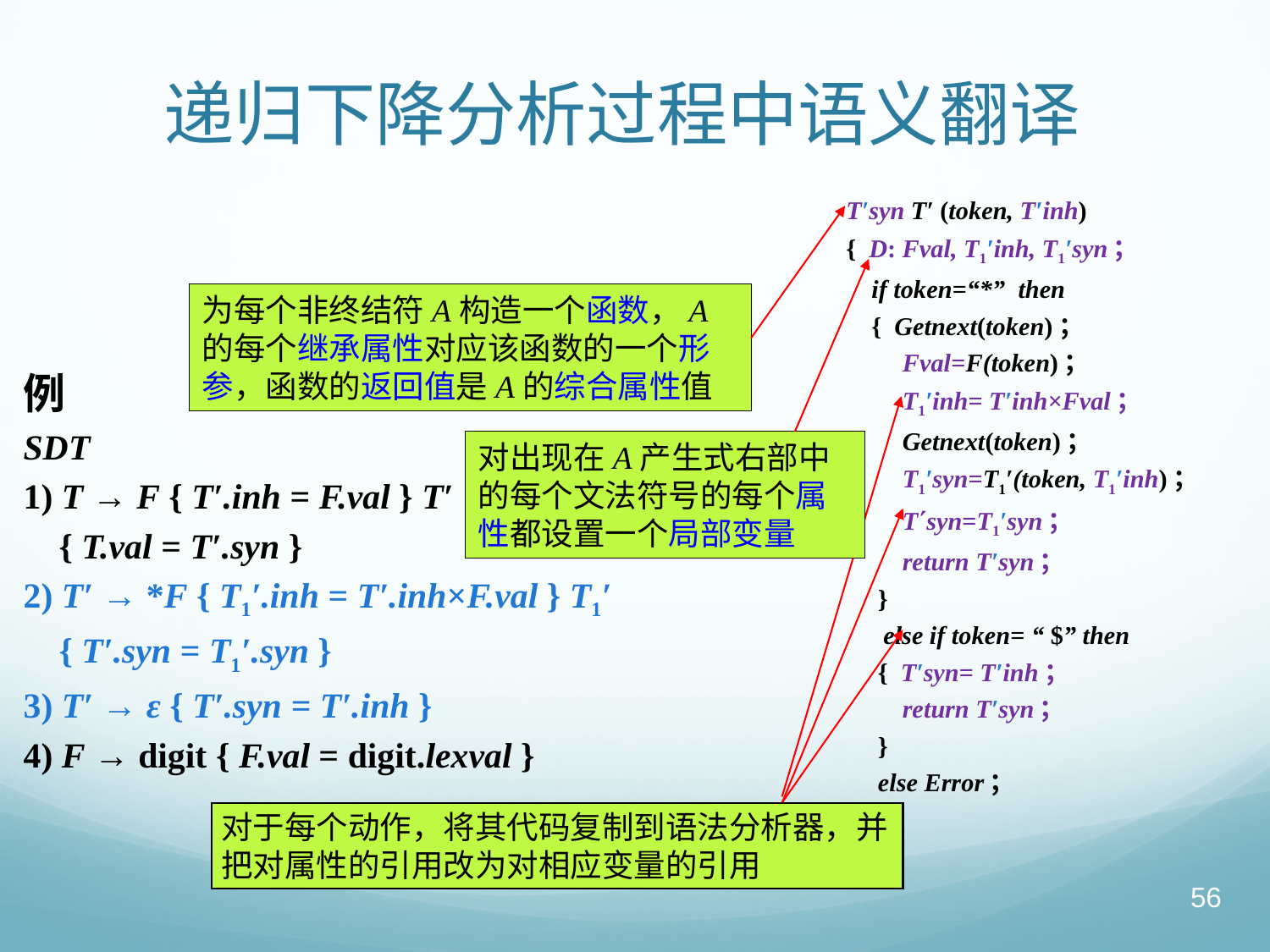

# 递归下降分析过程中语义翻译
T′syn T′ (token, T′inh)
{  D: Fval, T1′inh, T1′syn；
    if token=“*”  then
    {  Getnext(token)；
	   Fval=F(token)；
	   T1′inh= T′inh×Fval；
	   Getnext(token)；
	   T1′syn=T1′(token, T1′inh)；
	   T΄syn=T1′syn；
	   return T′syn；
     }
	else if token= “ $” then
     {  T′syn= T′inh；
	   return T′syn；
     }
     else Error；
}

为每个非终结符A构造一个函数，A的每个继承属性对应该函数的一个形参，函数的返回值是A的综合属性值

对出现在A产生式右部中的每个文法符号的每个属性都设置一个局部变量
例
SDT
1) T → F { T′.inh = F.val } T′
	{ T.val = T′.syn }
2) T′ → *F { T1′.inh = T′.inh×F.val } T1′
	{ T′.syn = T1′.syn }
3) T′ → ε { T′.syn = T′.inh }
4) F → digit { F.val = digit.lexval }

对于每个动作，将其代码复制到语法分析器，并把对属性的引用改为对相应变量的引用
56